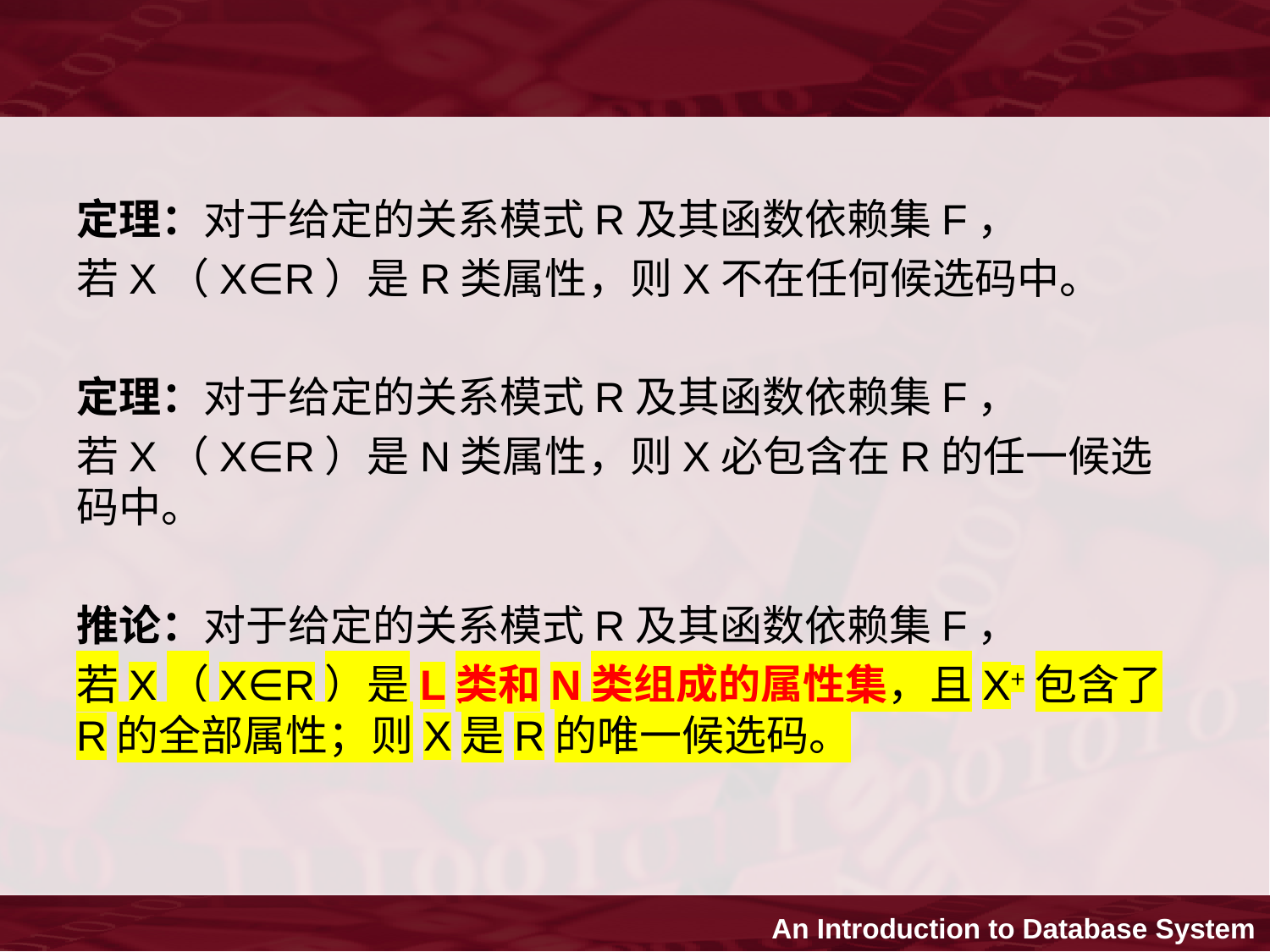

#
定理：对于给定的关系模式R及其函数依赖集F，
若X（X∈R）是R类属性，则X不在任何候选码中。

定理：对于给定的关系模式R及其函数依赖集F，
若X（X∈R）是N类属性，则X必包含在R的任一候选码中。

推论：对于给定的关系模式R及其函数依赖集F，
若X（X∈R）是L类和N类组成的属性集，且X+包含了R的全部属性；则X是R的唯一候选码。